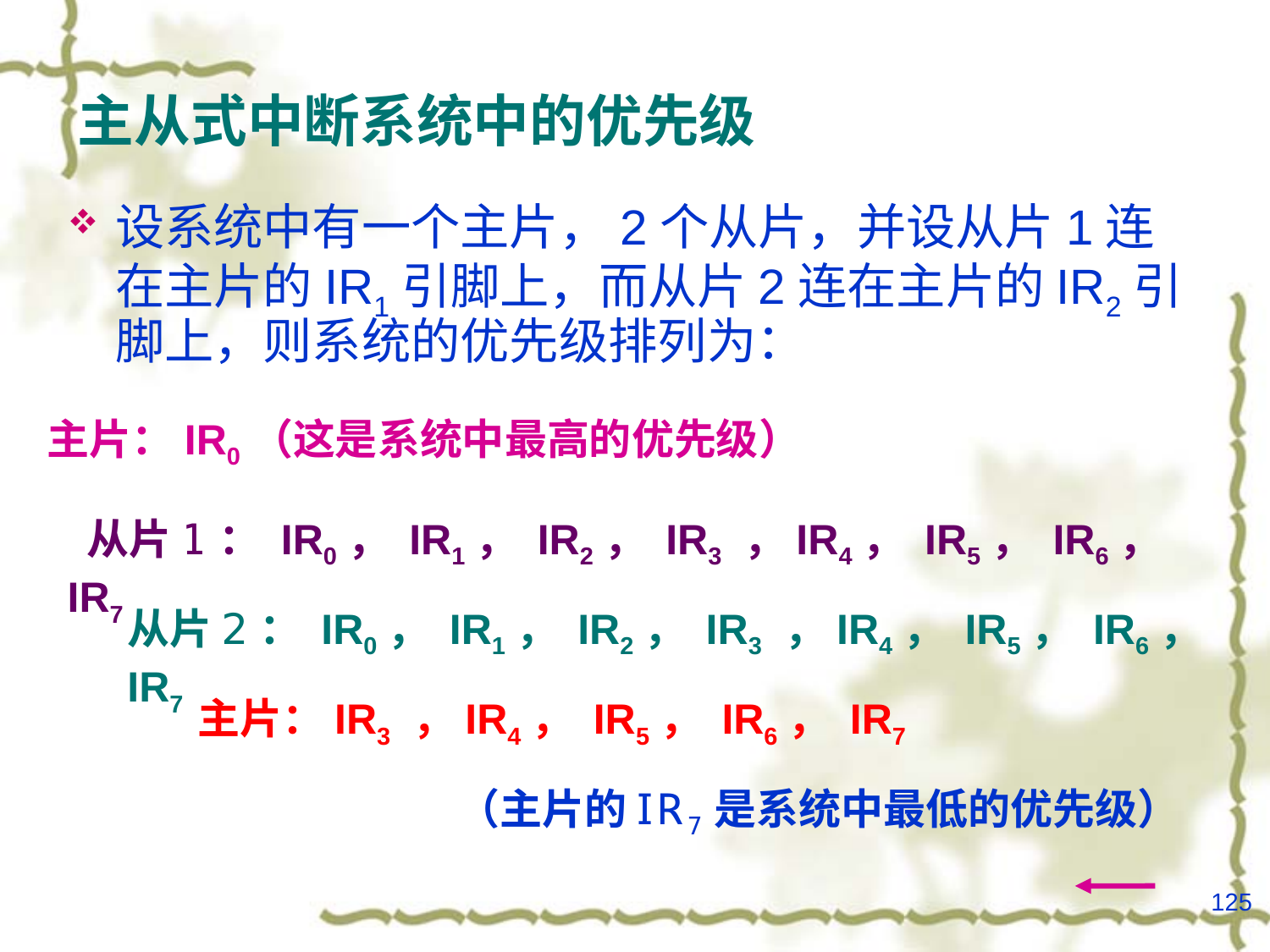

# 主从式中断系统中的优先级
设系统中有一个主片，2个从片，并设从片1连在主片的IR1引脚上，而从片2连在主片的IR2引脚上，则系统的优先级排列为：
主片：IR0（这是系统中最高的优先级）
 从片1： IR0， IR1， IR2， IR3 ，IR4， IR5， IR6， IR7
从片2： IR0， IR1， IR2， IR3 ，IR4， IR5， IR6， IR7
主片：IR3 ，IR4， IR5， IR6， IR7
（主片的IR7是系统中最低的优先级）
125